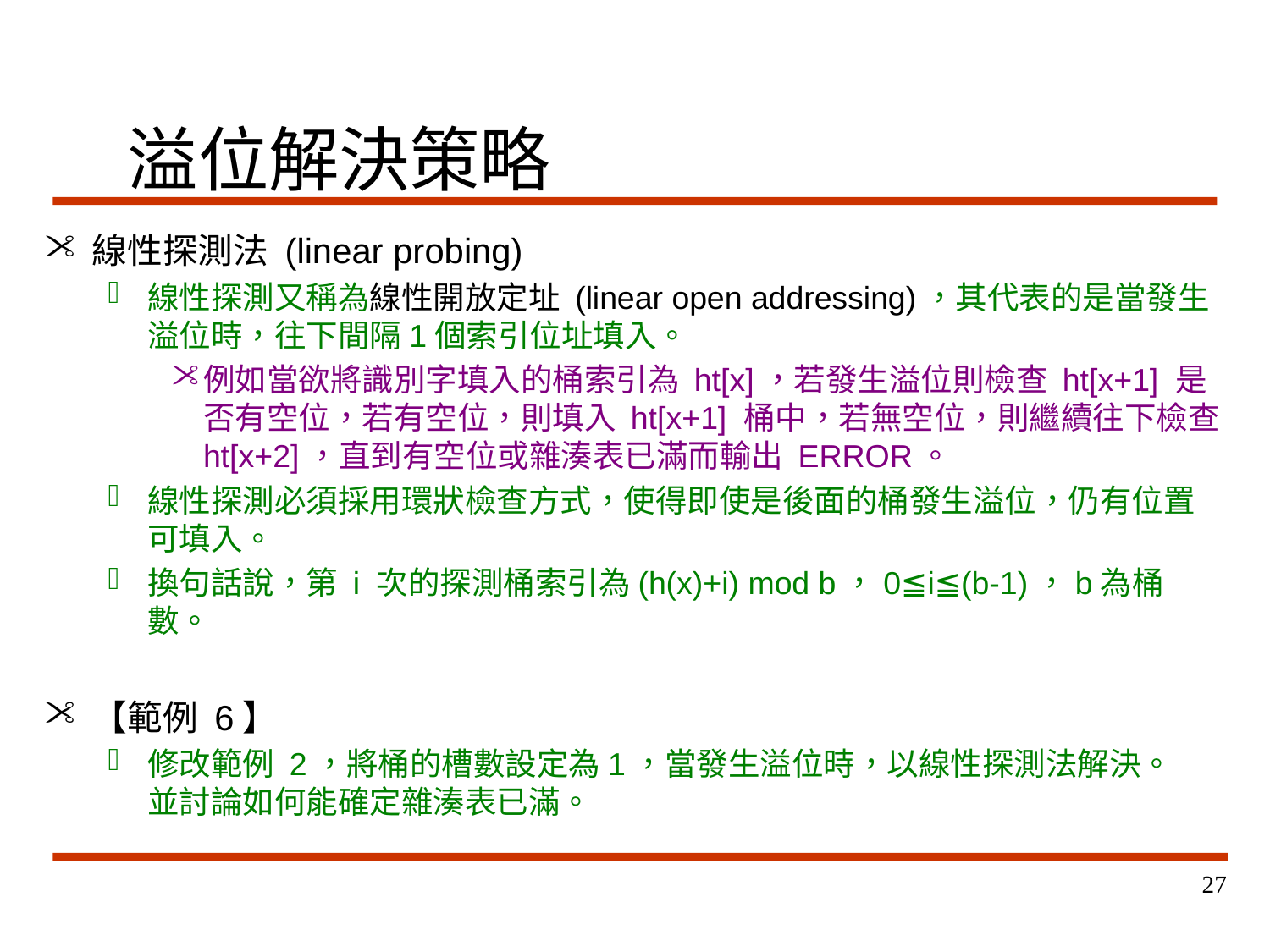

# 溢位解決策略
線性探測法 (linear probing)
線性探測又稱為線性開放定址 (linear open addressing)，其代表的是當發生溢位時，往下間隔1個索引位址填入。
例如當欲將識別字填入的桶索引為 ht[x]，若發生溢位則檢查 ht[x+1] 是否有空位，若有空位，則填入 ht[x+1] 桶中，若無空位，則繼續往下檢查ht[x+2]，直到有空位或雜湊表已滿而輸出 ERROR。
線性探測必須採用環狀檢查方式，使得即使是後面的桶發生溢位，仍有位置可填入。
換句話說，第 i 次的探測桶索引為(h(x)+i) mod b，0≦i≦(b-1)，b為桶數。

【範例 6】
修改範例 2，將桶的槽數設定為1，當發生溢位時，以線性探測法解決。
並討論如何能確定雜湊表已滿。

27